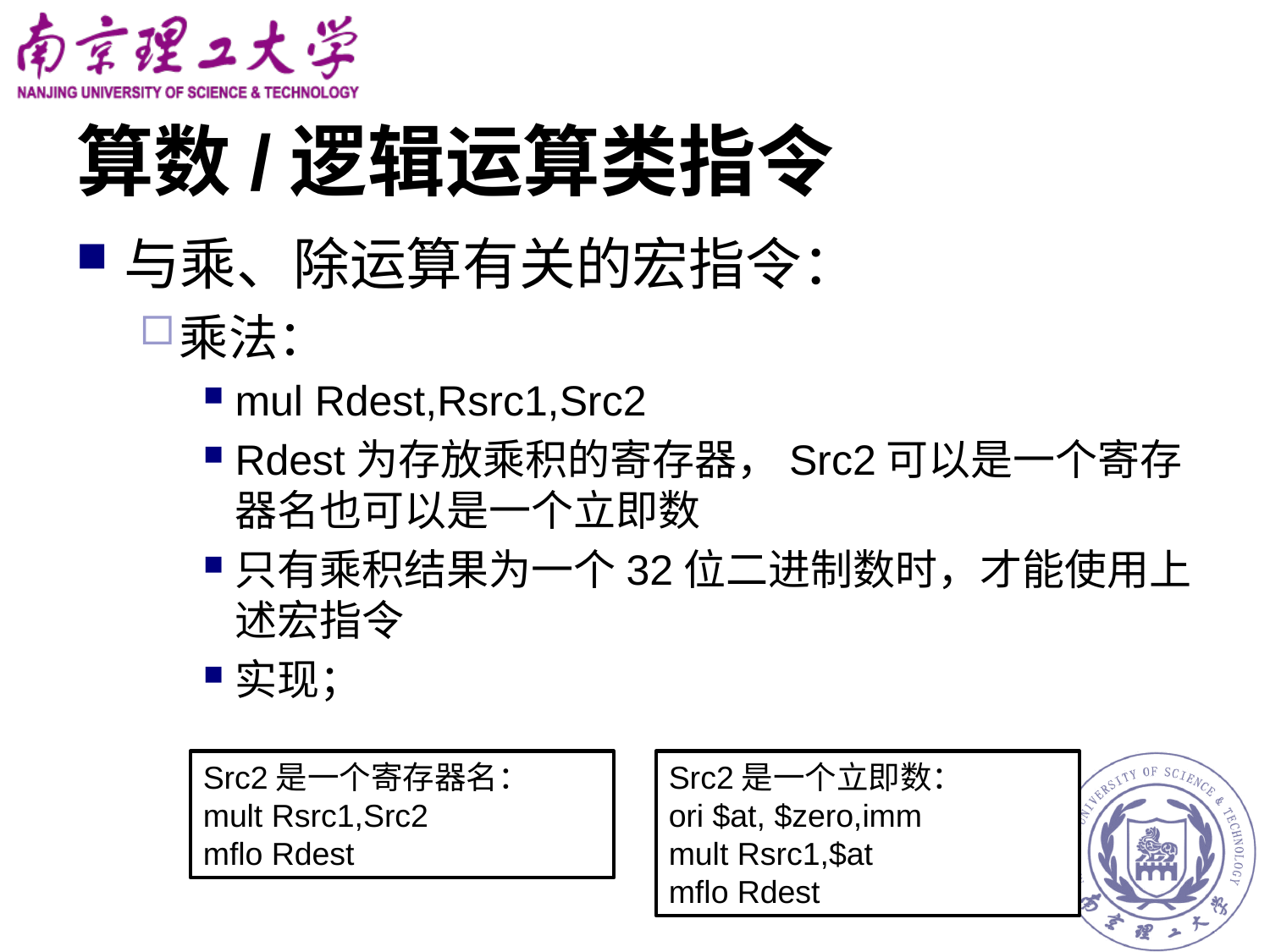

# 算数/逻辑运算类指令
与乘、除运算有关的宏指令：
乘法：
mul Rdest,Rsrc1,Src2
Rdest为存放乘积的寄存器，Src2可以是一个寄存器名也可以是一个立即数
只有乘积结果为一个32位二进制数时，才能使用上述宏指令
实现；
Src2是一个寄存器名：
mult Rsrc1,Src2
mflo Rdest
Src2是一个立即数：
ori $at, $zero,imm
mult Rsrc1,$at
mflo Rdest